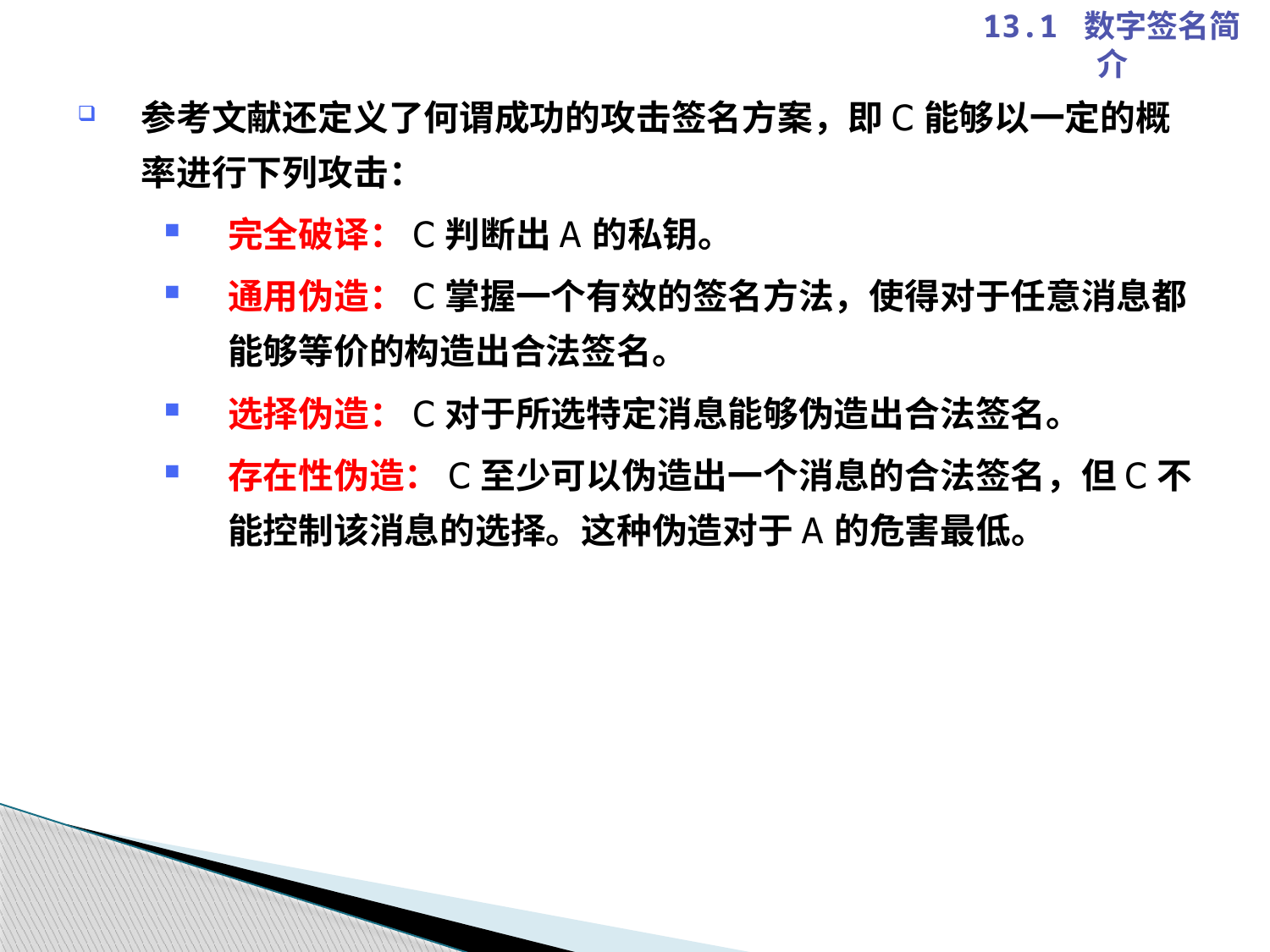

13.1 数字签名简介
参考文献还定义了何谓成功的攻击签名方案，即C能够以一定的概率进行下列攻击：
完全破译：C判断出A的私钥。
通用伪造：C掌握一个有效的签名方法，使得对于任意消息都能够等价的构造出合法签名。
选择伪造：C对于所选特定消息能够伪造出合法签名。
存在性伪造：C至少可以伪造出一个消息的合法签名，但C不能控制该消息的选择。这种伪造对于A的危害最低。